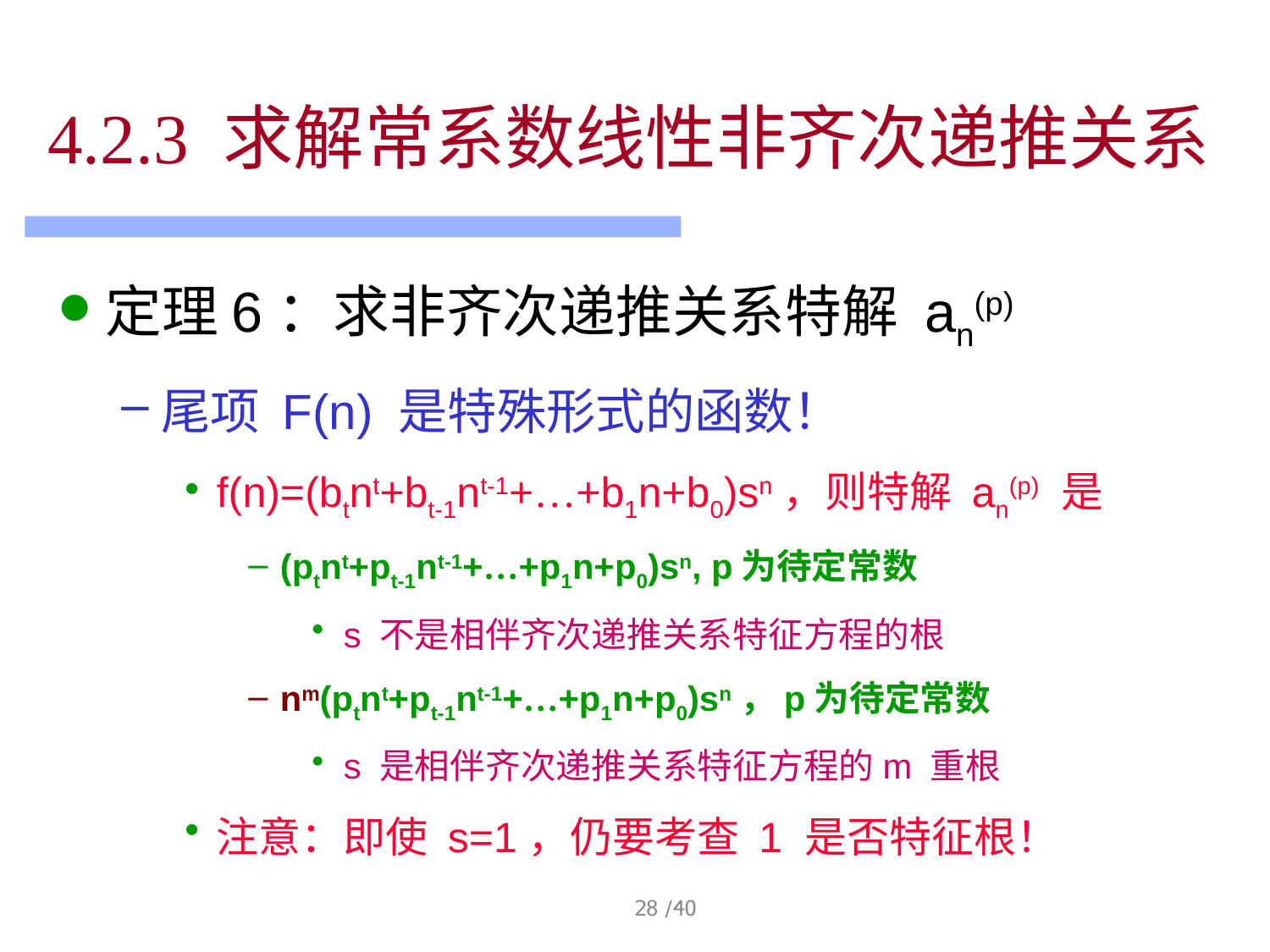

# 4.2.3 求解常系数线性非齐次递推关系
定理6：求非齐次递推关系特解 an(p)
尾项 F(n) 是特殊形式的函数！
f(n)=(btnt+bt-1nt-1+…+b1n+b0)sn，则特解 an(p) 是
(ptnt+pt-1nt-1+…+p1n+p0)sn, p为待定常数
s 不是相伴齐次递推关系特征方程的根
nm(ptnt+pt-1nt-1+…+p1n+p0)sn，p为待定常数
s 是相伴齐次递推关系特征方程的m 重根
注意：即使 s=1，仍要考查 1 是否特征根！
28
/40